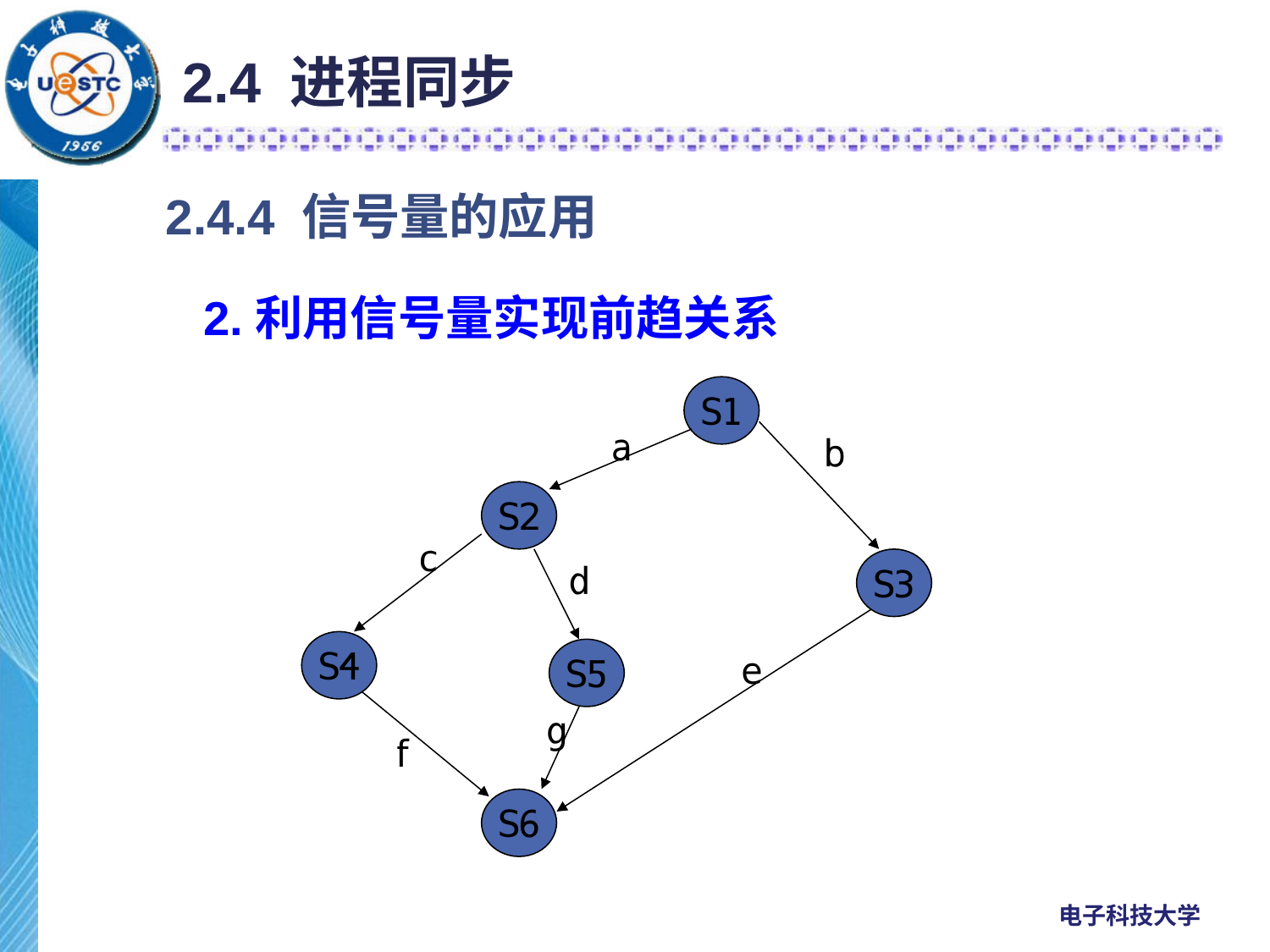

2.4 进程同步
2.4.4 信号量的应用

2.利用信号量实现前趋关系
S1
a

b

S2
c

S3
d

S4
S5
e

g

f
S6